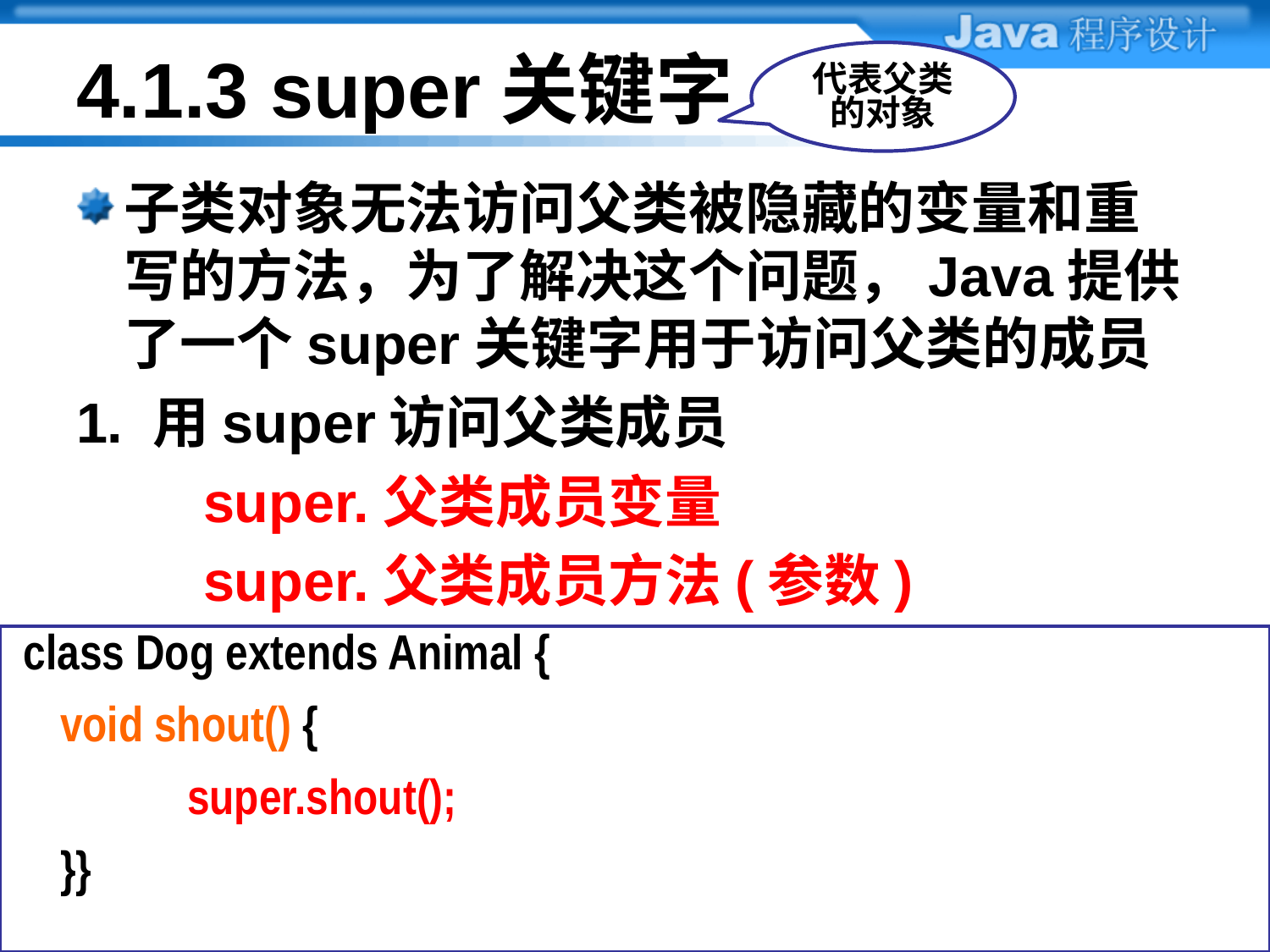

# 4.1.3 super关键字
代表父类的对象
子类对象无法访问父类被隐藏的变量和重写的方法，为了解决这个问题，Java提供了一个super关键字用于访问父类的成员
1. 用super访问父类成员
	super.父类成员变量
	super.父类成员方法(参数)

 class Dog extends Animal {
	void shout() {
		super.shout();
	}}